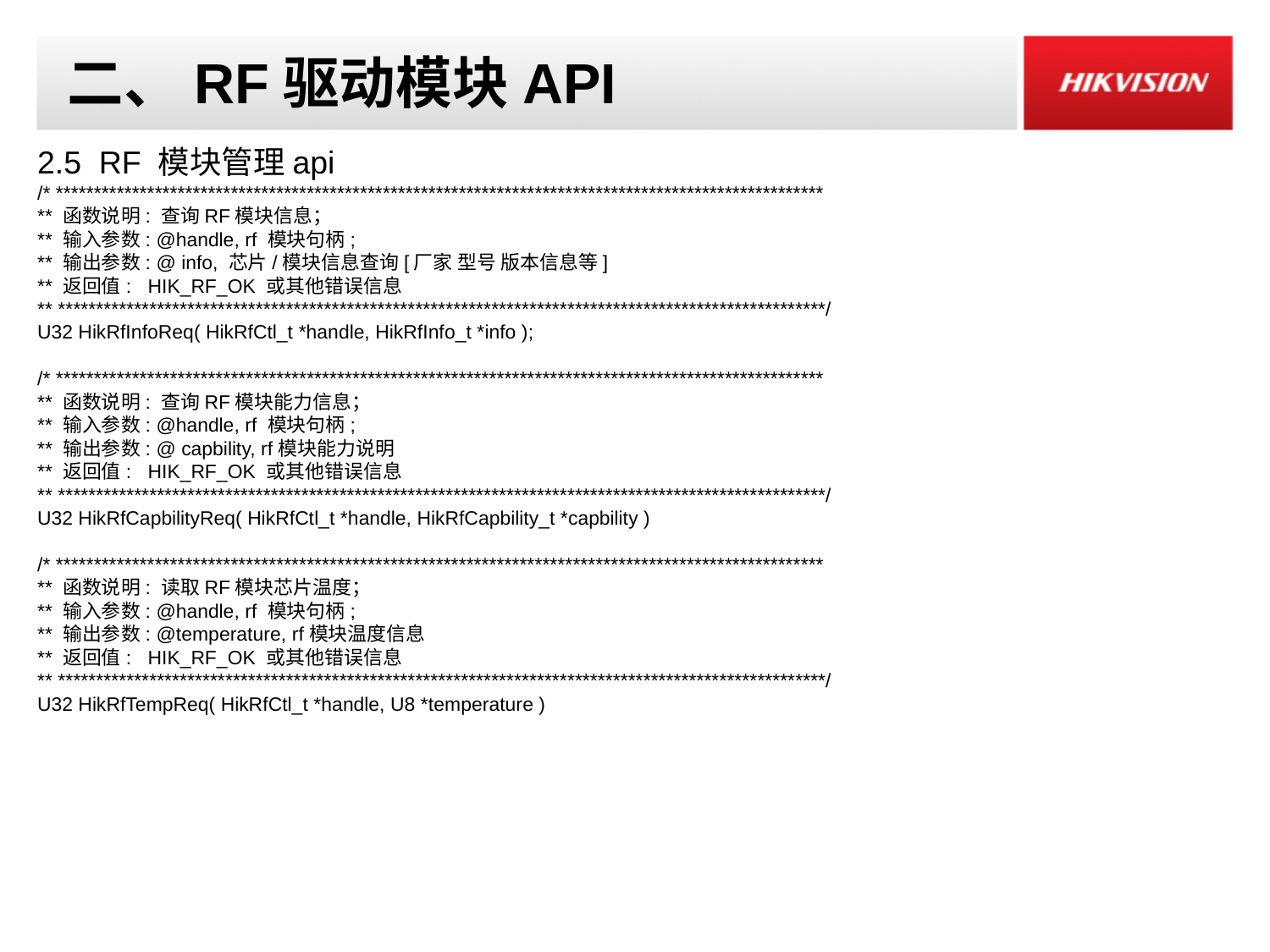

# 二、RF驱动模块API
2.5  RF 模块管理api
/* *****************************************************************************************************
** 函数说明: 查询RF模块信息；
** 输入参数: @handle, rf 模块句柄;
** 输出参数: @ info, 芯片/模块信息查询[厂家 型号 版本信息等]
** 返回值:   HIK_RF_OK 或其他错误信息
** *****************************************************************************************************/
U32 HikRfInfoReq( HikRfCtl_t *handle, HikRfInfo_t *info );

/* *****************************************************************************************************
** 函数说明: 查询RF模块能力信息；
** 输入参数: @handle, rf 模块句柄;
** 输出参数: @ capbility, rf模块能力说明
** 返回值:   HIK_RF_OK 或其他错误信息
** *****************************************************************************************************/
U32 HikRfCapbilityReq( HikRfCtl_t *handle, HikRfCapbility_t *capbility )

/* *****************************************************************************************************
** 函数说明: 读取RF模块芯片温度；
** 输入参数: @handle, rf 模块句柄;
** 输出参数: @temperature, rf模块温度信息
** 返回值:   HIK_RF_OK 或其他错误信息
** *****************************************************************************************************/
U32 HikRfTempReq( HikRfCtl_t *handle, U8 *temperature )